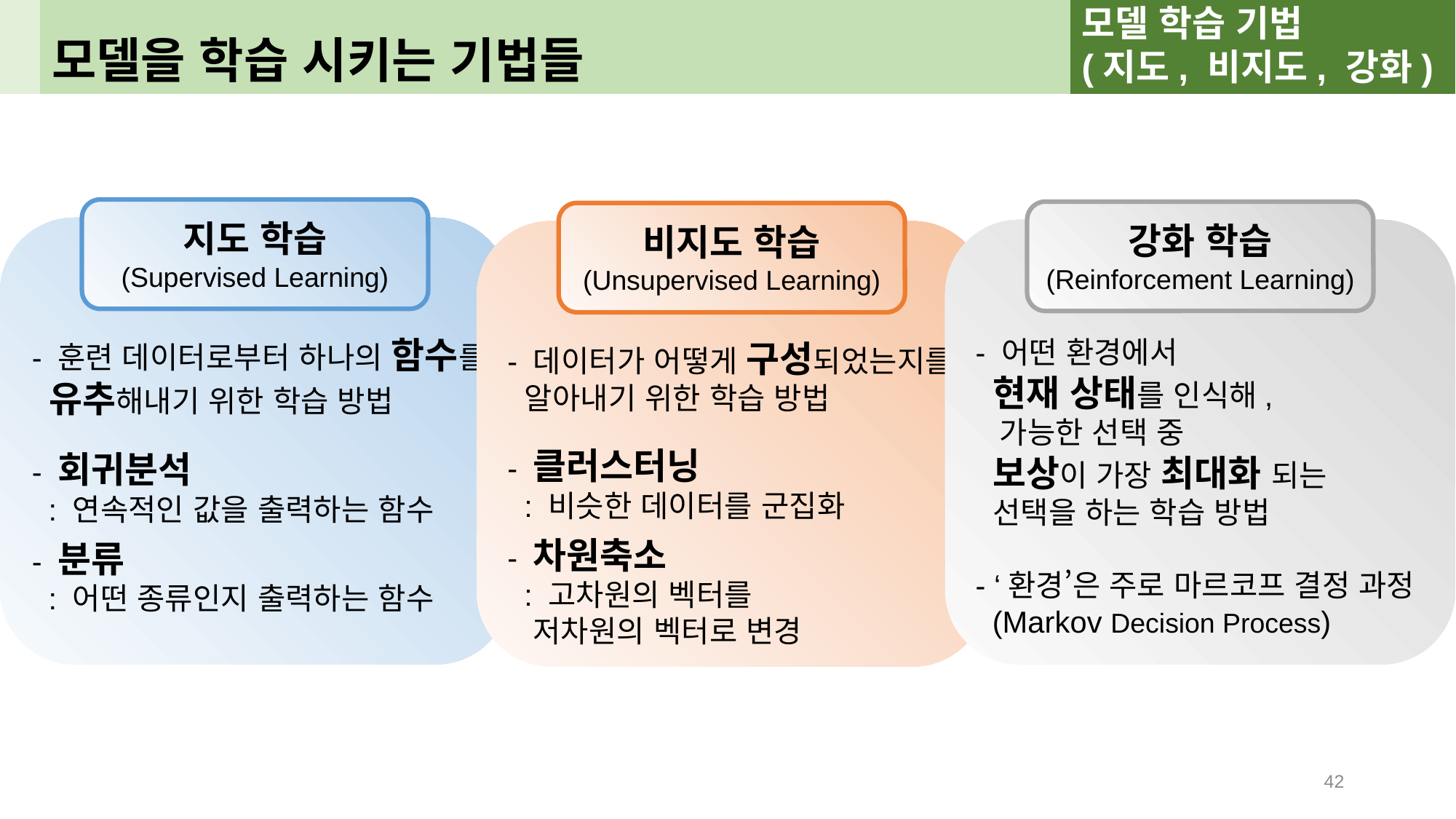

모델을 학습 시키는 기법들
모델 학습 기법
(지도, 비지도, 강화)
지도 학습
(Supervised Learning)
강화 학습
(Reinforcement Learning)
비지도 학습
(Unsupervised Learning)

- 훈련 데이터로부터 하나의 함수를
  유추해내기 위한 학습 방법

- 회귀분석
  : 연속적인 값을 출력하는 함수

- 분류
  : 어떤 종류인지 출력하는 함수
- 어떤 환경에서
  현재 상태를 인식해,
  가능한 선택 중
  보상이 가장 최대화 되는
  선택을 하는 학습 방법

- ‘환경’은 주로 마르코프 결정 과정
  (Markov Decision Process)
- 데이터가 어떻게 구성되었는지를
  알아내기 위한 학습 방법

- 클러스터닝
  : 비슷한 데이터를 군집화

- 차원축소
  : 고차원의 벡터를
   저차원의 벡터로 변경
42